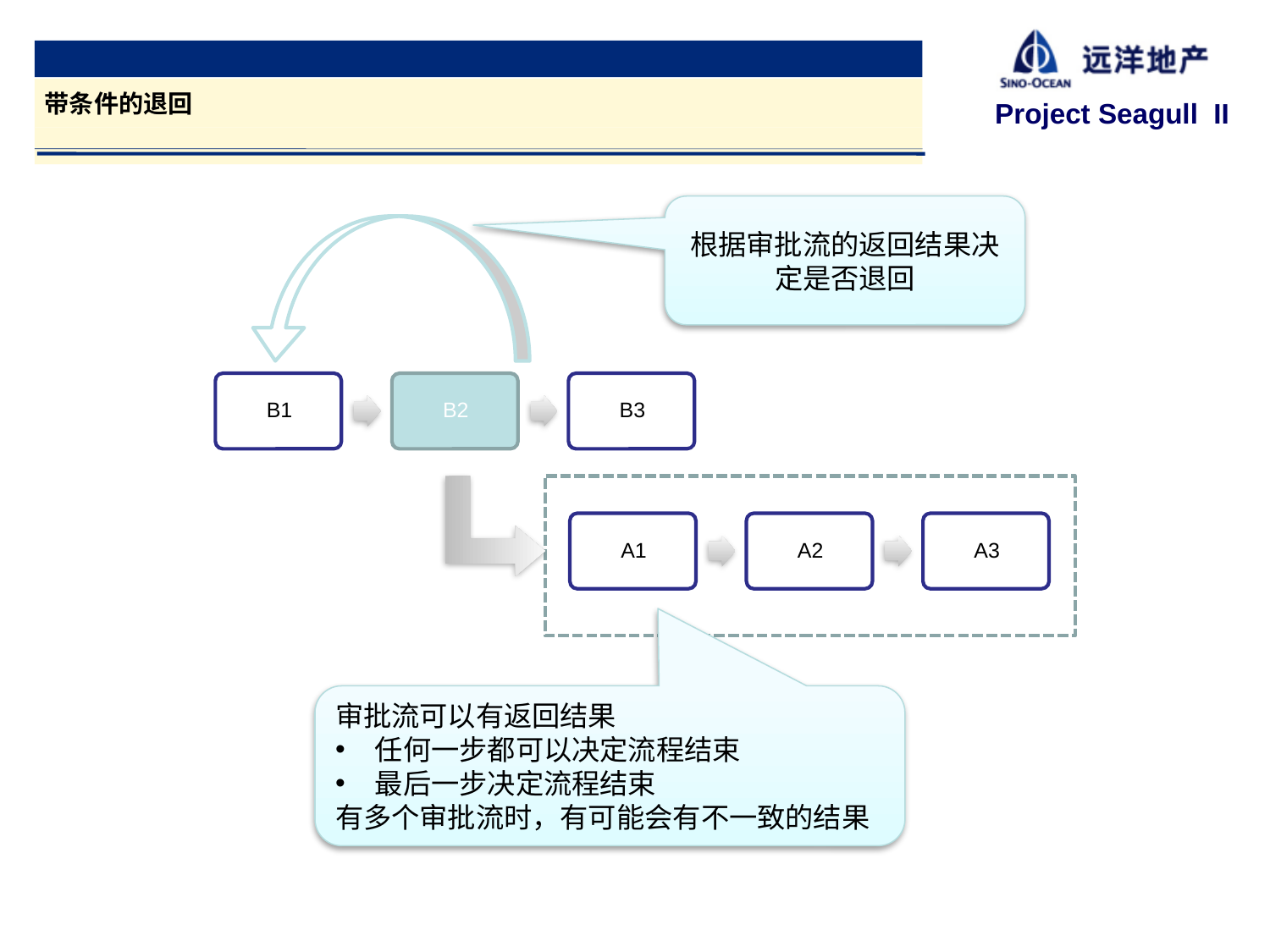

带条件的退回

根据审批流的返回结果决定是否退回
B1

B2

B3
A1

A2

A3

审批流可以有返回结果
任何一步都可以决定流程结束
最后一步决定流程结束
有多个审批流时，有可能会有不一致的结果